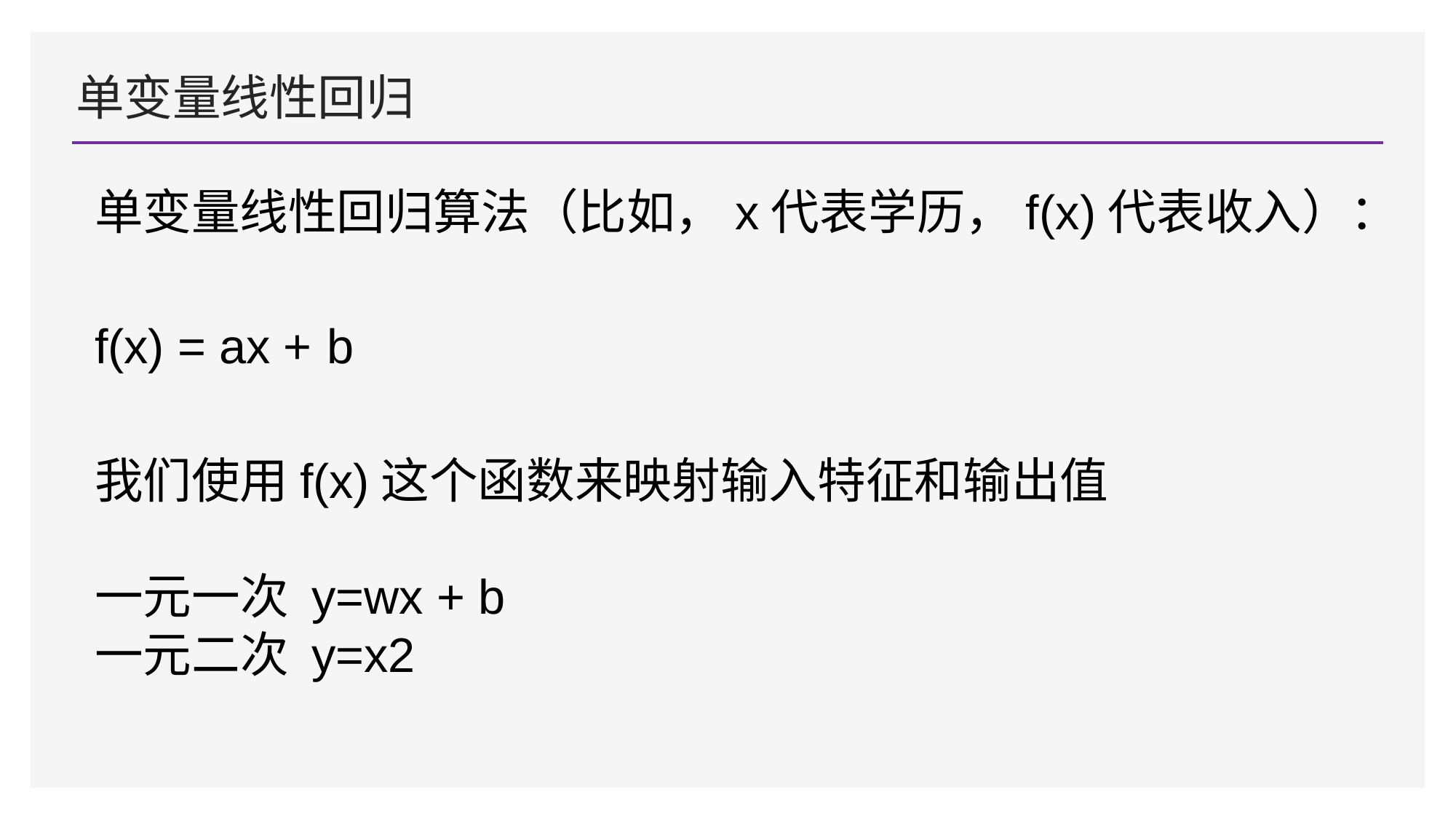

单变量线性回归

单变量线性回归算法（比如，x代表学历，f(x)代表收入）：

f(x) = ax + b

我们使用f(x)这个函数来映射输入特征和输出值

一元一次 y=wx + b
一元二次 y=x2